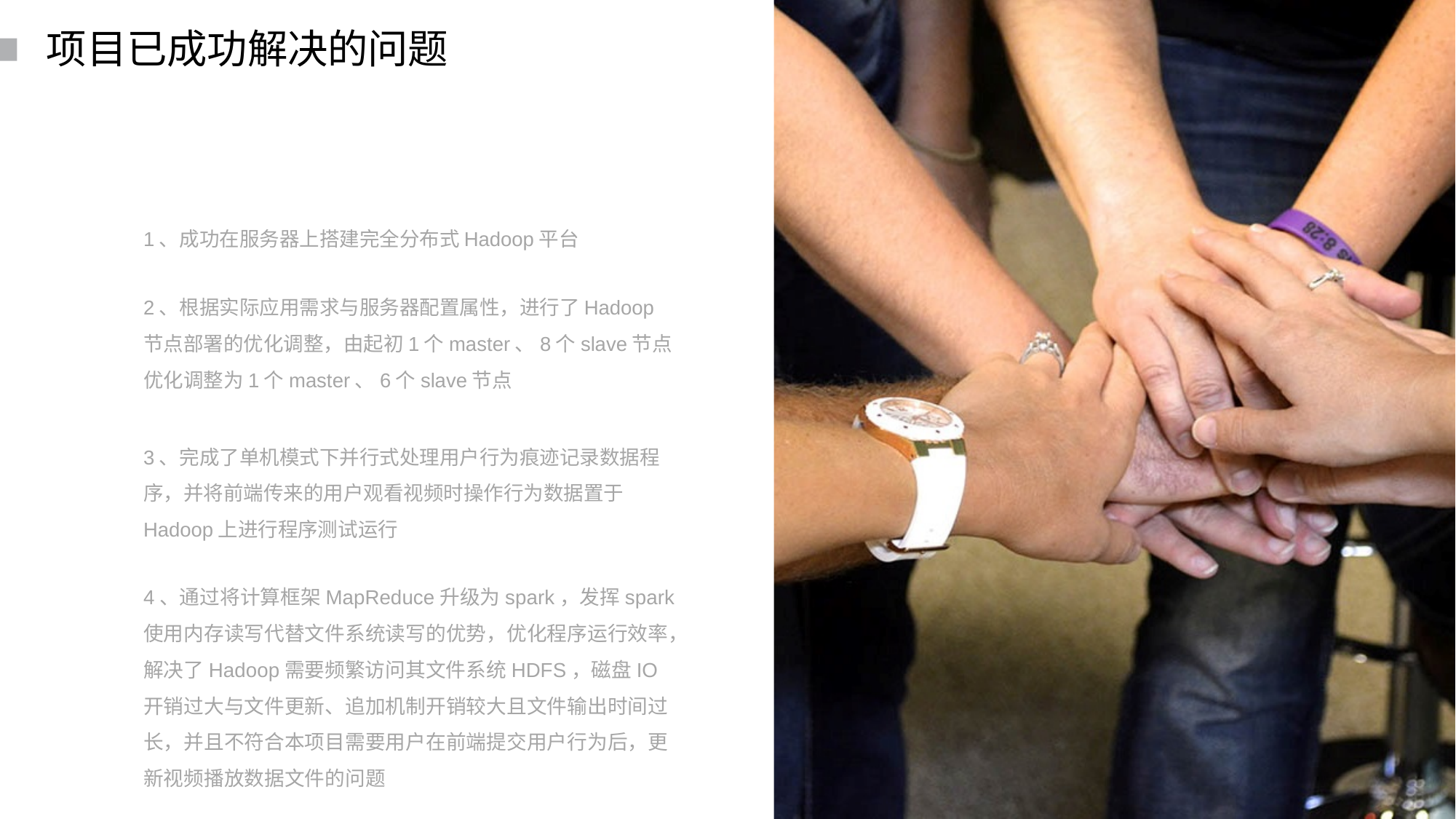

读书派booklist免费出品
禁止任何二次分享、售卖
本人法律专业，请勿以身试法
读书派booklist免费出品
这部分内容不影响PPT播放
尊重原创，请勿以身试法，二次分享或倒卖

项目已成功解决的问题

1、成功在服务器上搭建完全分布式Hadoop平台

2、根据实际应用需求与服务器配置属性，进行了Hadoop节点部署的优化调整，由起初1个master、8个slave节点优化调整为1个master、6个slave节点
3、完成了单机模式下并行式处理用户行为痕迹记录数据程序，并将前端传来的用户观看视频时操作行为数据置于Hadoop上进行程序测试运行
4、通过将计算框架MapReduce升级为spark，发挥spark使用内存读写代替文件系统读写的优势，优化程序运行效率，解决了Hadoop需要频繁访问其文件系统HDFS，磁盘IO开销过大与文件更新、追加机制开销较大且文件输出时间过长，并且不符合本项目需要用户在前端提交用户行为后，更新视频播放数据文件的问题

读书派booklist免费出品
禁止任何二次分享、售卖
本人法律专业，请勿以身试法
读书派booklist免费出品
这部分内容不影响PPT播放
尊重原创，请勿以身试法，二次分享或倒卖